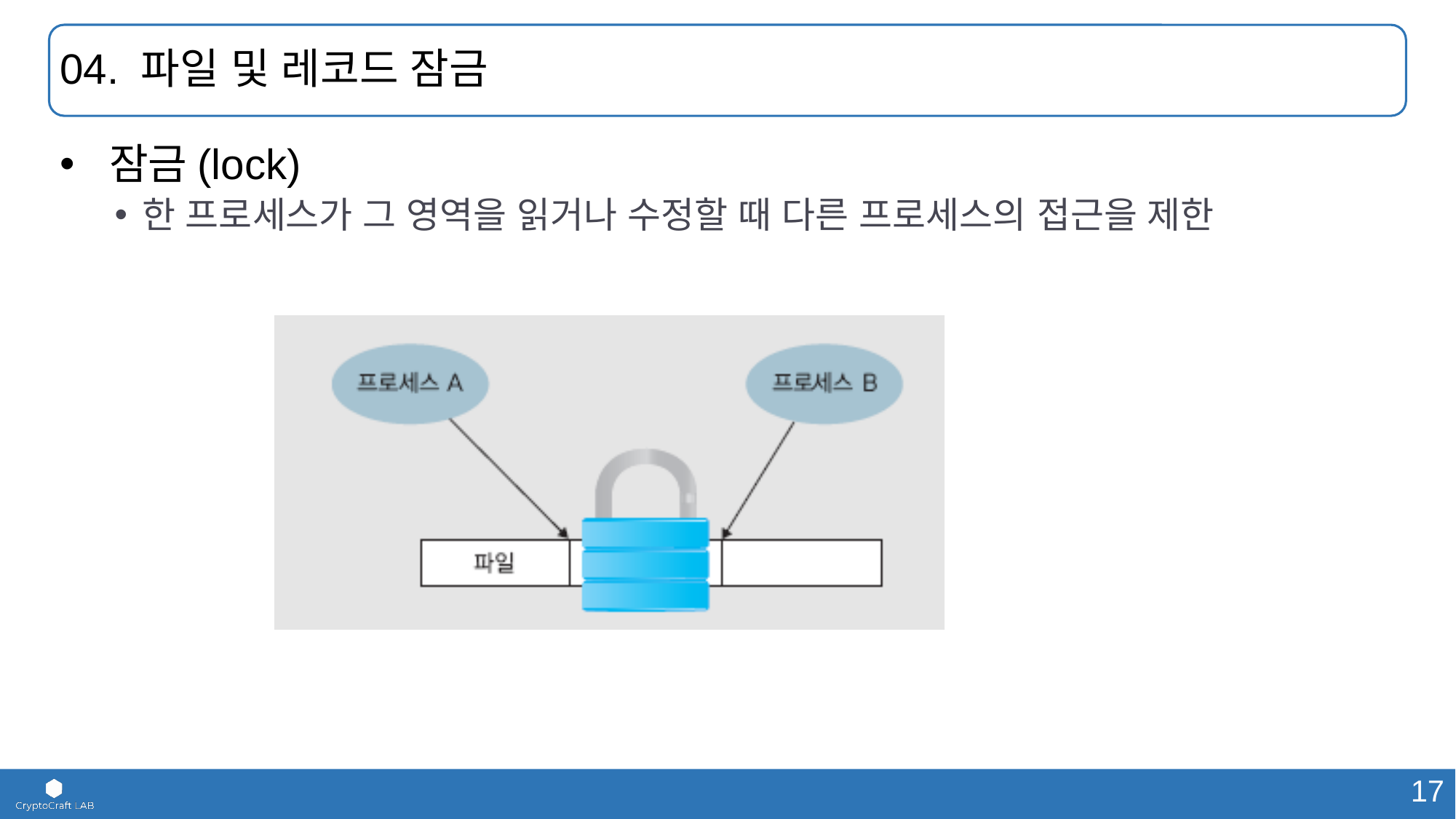

# 04. 파일 및 레코드 잠금
 잠금(lock)
한 프로세스가 그 영역을 읽거나 수정할 때 다른 프로세스의 접근을 제한